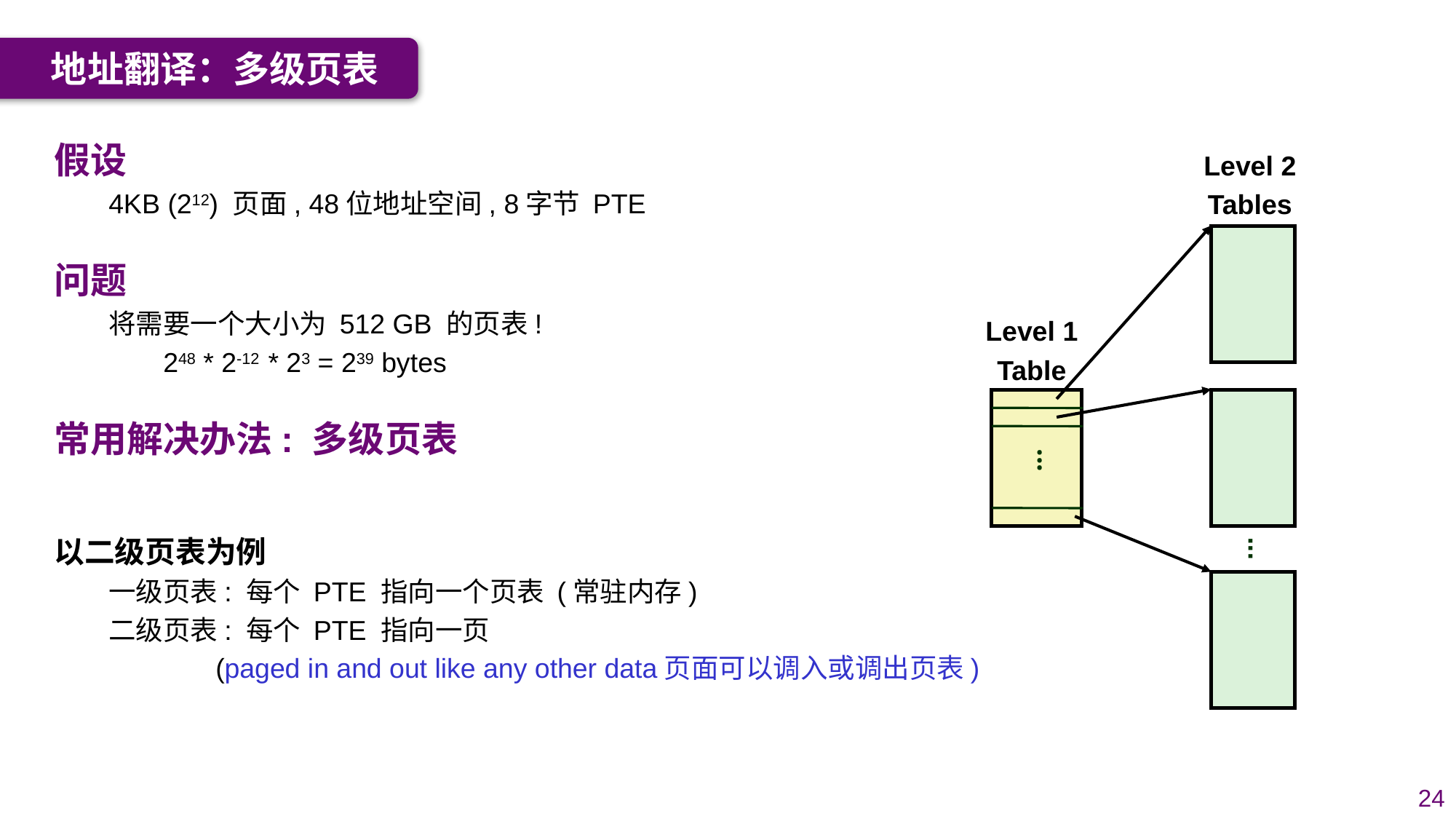

地址翻译：多级页表
假设
4KB (212) 页面, 48位地址空间, 8字节 PTE

问题
将需要一个大小为 512 GB 的页表!
248 * 2-12  * 23 = 239 bytes

常用解决办法: 多级页表

以二级页表为例
一级页表: 每个 PTE 指向一个页表 (常驻内存)
二级页表: 每个 PTE 指向一页
              (paged in and out like any other data页面可以调入或调出页表)
Level 2
Tables

Level 1
Table

...

...

24